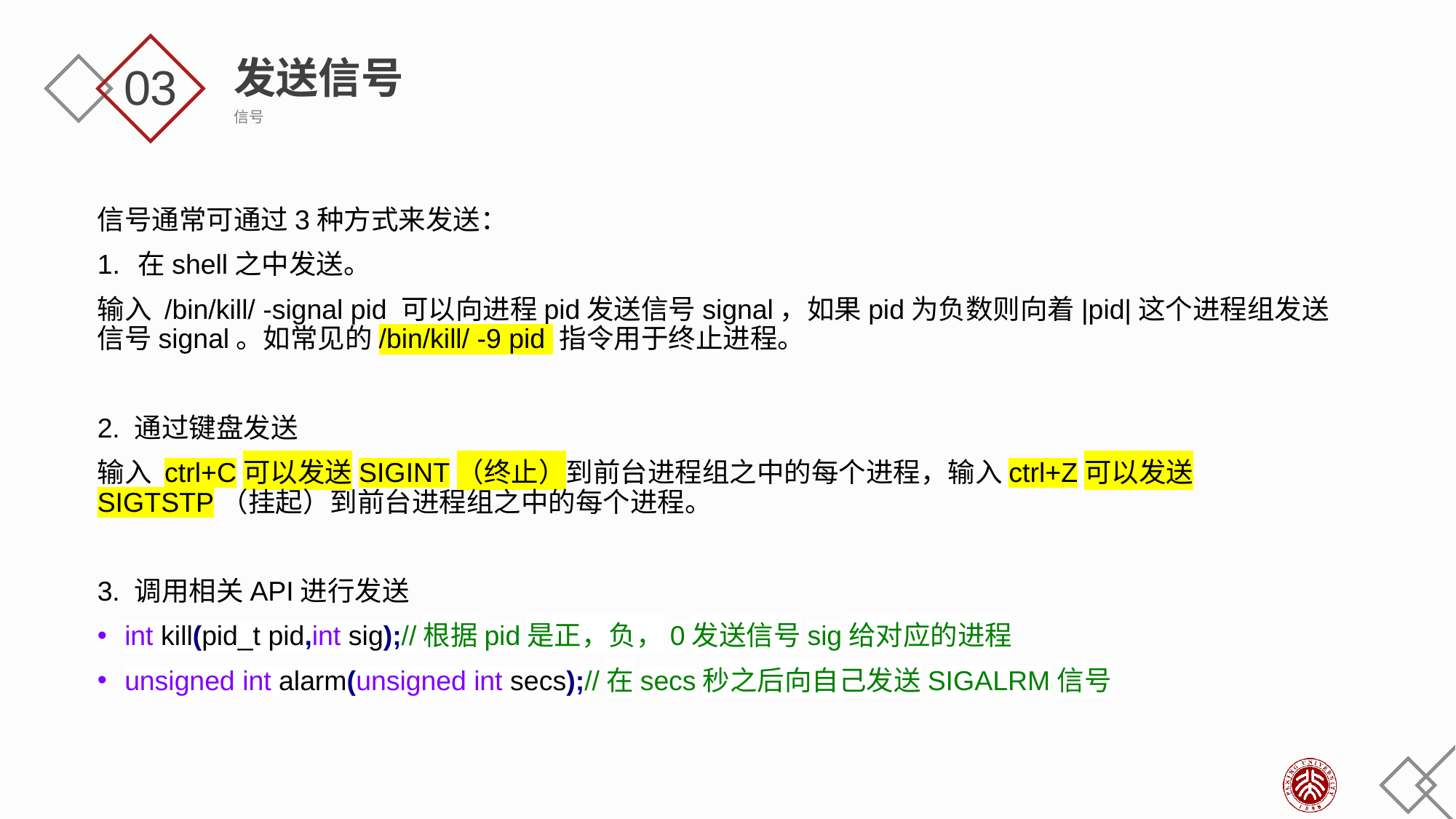

发送信号
信号
03

信号通常可通过3种方式来发送：
在shell之中发送。
输入 /bin/kill/ -signal pid 可以向进程pid发送信号signal，如果pid为负数则向着|pid|这个进程组发送信号signal。如常见的/bin/kill/ -9 pid 指令用于终止进程。

2. 通过键盘发送
输入 ctrl+C可以发送SIGINT（终止）到前台进程组之中的每个进程，输入ctrl+Z可以发送SIGTSTP（挂起）到前台进程组之中的每个进程。

3. 调用相关API进行发送
int kill(pid_t pid,int sig);//根据pid是正，负，0发送信号sig给对应的进程
unsigned int alarm(unsigned int secs);//在secs秒之后向自己发送SIGALRM信号
22